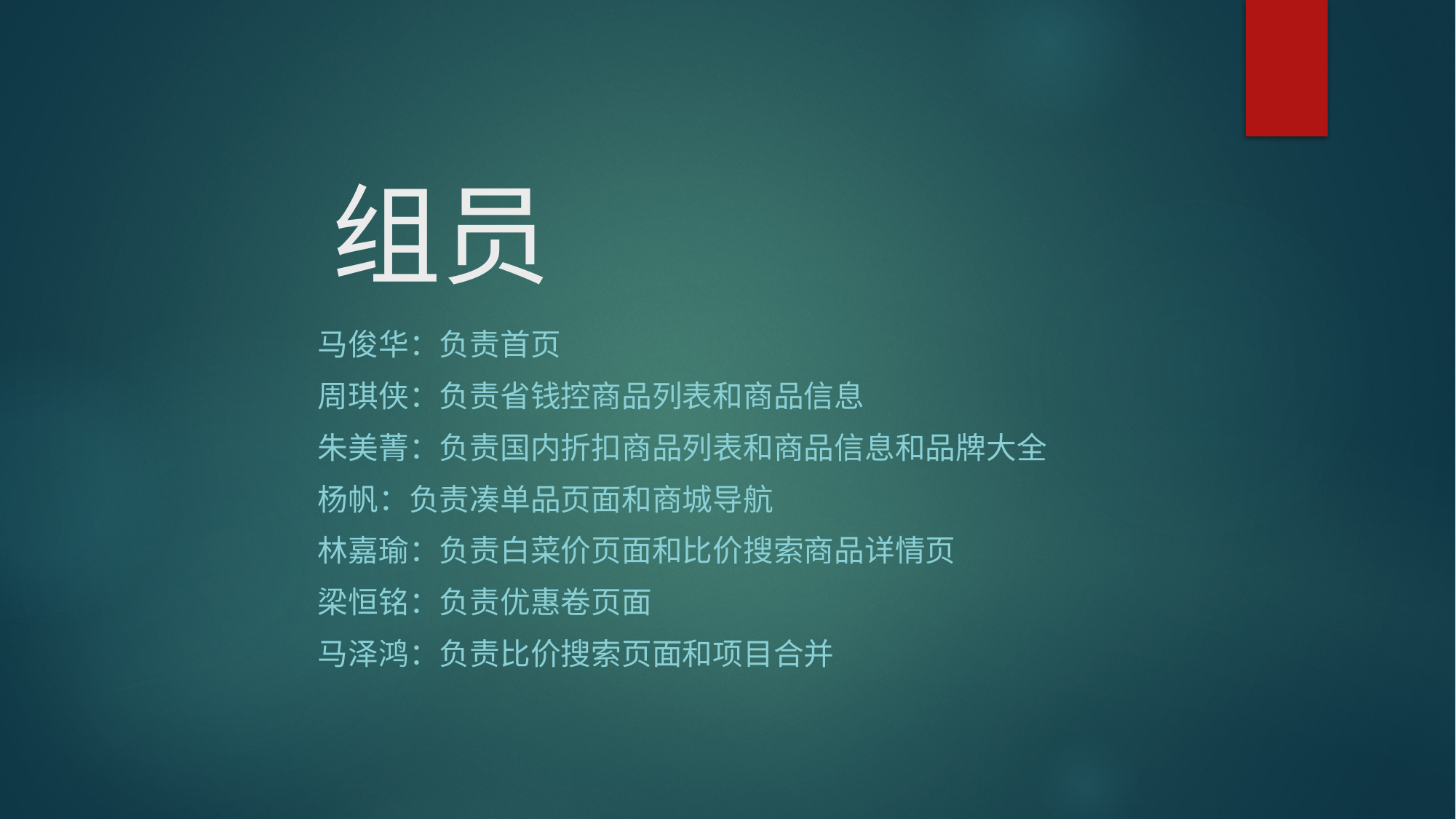

# 组员
马俊华：负责首页
周琪侠：负责省钱控商品列表和商品信息
朱美菁：负责国内折扣商品列表和商品信息和品牌大全
杨帆：负责凑单品页面和商城导航
林嘉瑜：负责白菜价页面和比价搜索商品详情页
梁恒铭：负责优惠卷页面
马泽鸿：负责比价搜索页面和项目合并